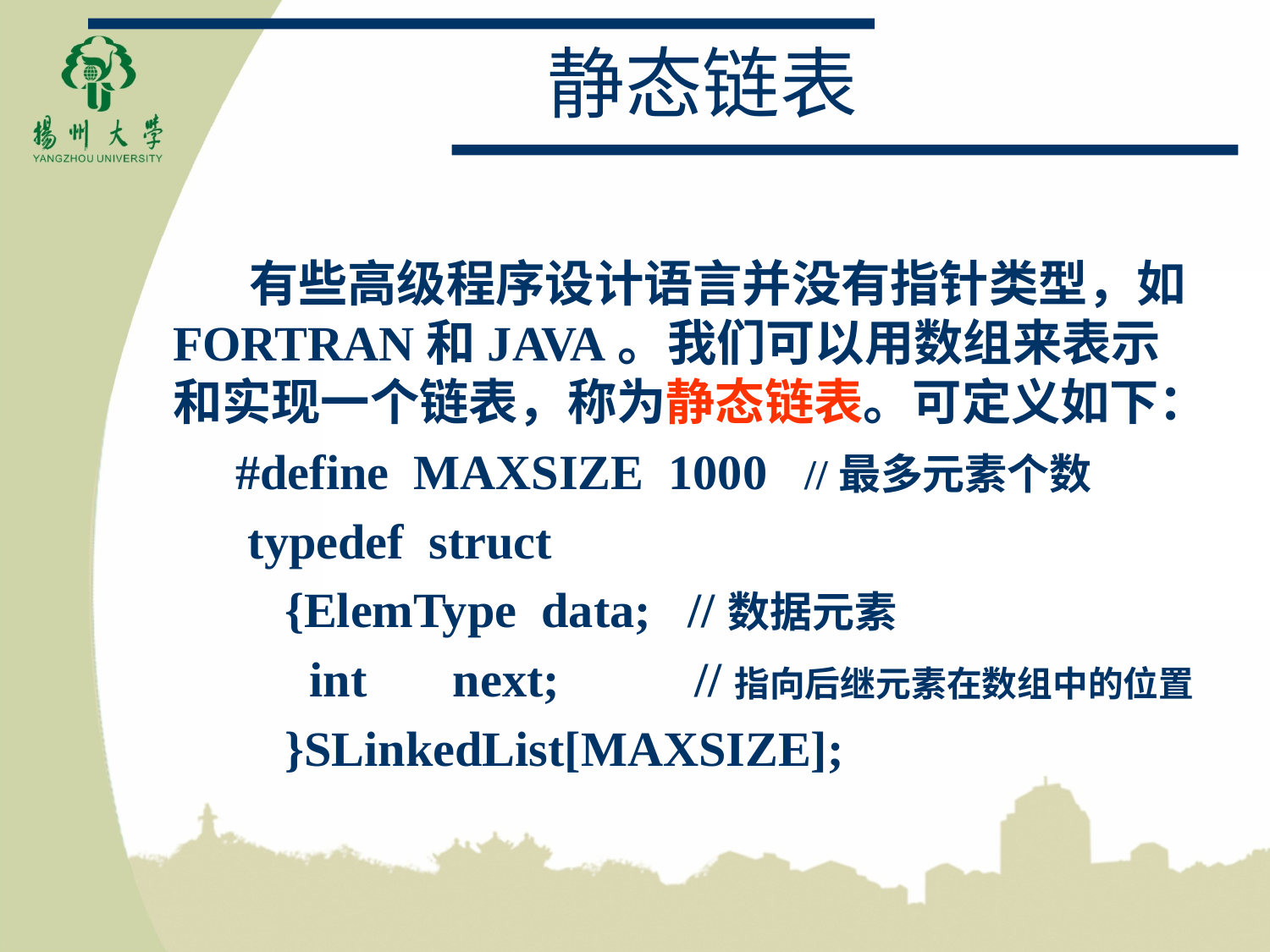

# 静态链表
          有些高级程序设计语言并没有指针类型，如FORTRAN和JAVA。我们可以用数组来表示和实现一个链表，称为静态链表。可定义如下：
         #define  MAXSIZE  1000   //最多元素个数
          typedef  struct
             {ElemType  data;   //数据元素
               int       next;           //指向后继元素在数组中的位置
             }SLinkedList[MAXSIZE];